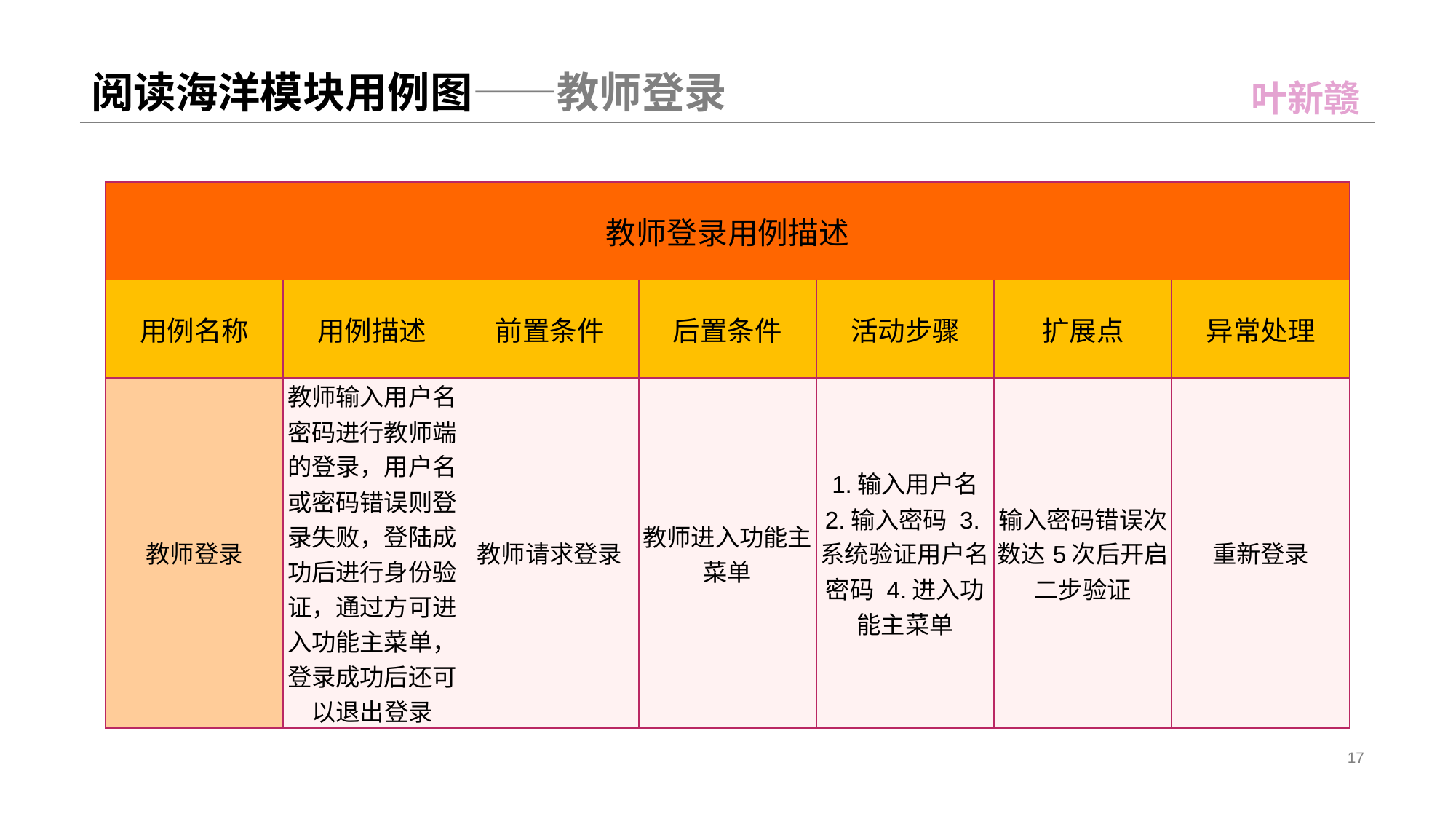

# 阅读海洋模块用例图——教师登录
叶新赣
| 教师登录用例描述 |  |  |  |  |  |  |
| --- | --- | --- | --- | --- | --- | --- |
| 用例名称 | 用例描述 | 前置条件 | 后置条件 | 活动步骤 | 扩展点 | 异常处理 |
| 教师登录 | 教师输入用户名密码进行教师端的登录，用户名或密码错误则登录失败，登陆成功后进行身份验证，通过方可进入功能主菜单，登录成功后还可以退出登录 | 教师请求登录 | 教师进入功能主菜单 | 1.输入用户名 2.输入密码 3.系统验证用户名密码 4.进入功能主菜单 | 输入密码错误次数达5次后开启二步验证 | 重新登录 |
17